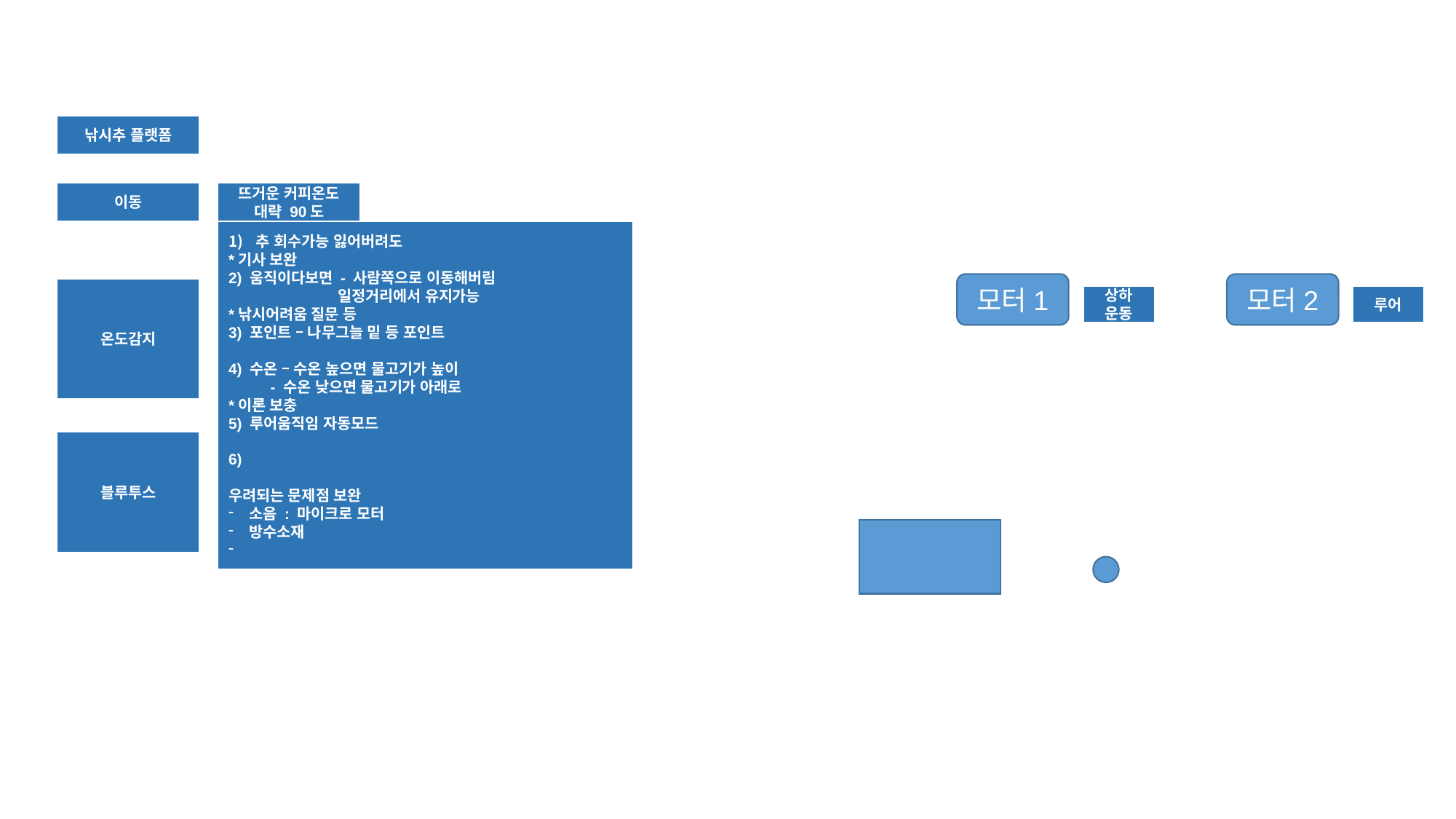

낚시추 플랫폼
이동
뜨거운 커피온도
대략 90도
추 회수가능 잃어버려도
*기사 보완
2) 움직이다보면 - 사람쪽으로 이동해버림
	일정거리에서 유지가능
*낚시어려움 질문 등
3) 포인트 – 나무그늘 밑 등 포인트

4) 수온 – 수온 높으면 물고기가 높이
          - 수온 낮으면 물고기가 아래로
*이론 보충
5) 루어움직임 자동모드

6)

우려되는 문제점 보완
소음 : 마이크로 모터
방수소재

모터1
모터2
온도감지
상하 운동
루어
블루투스